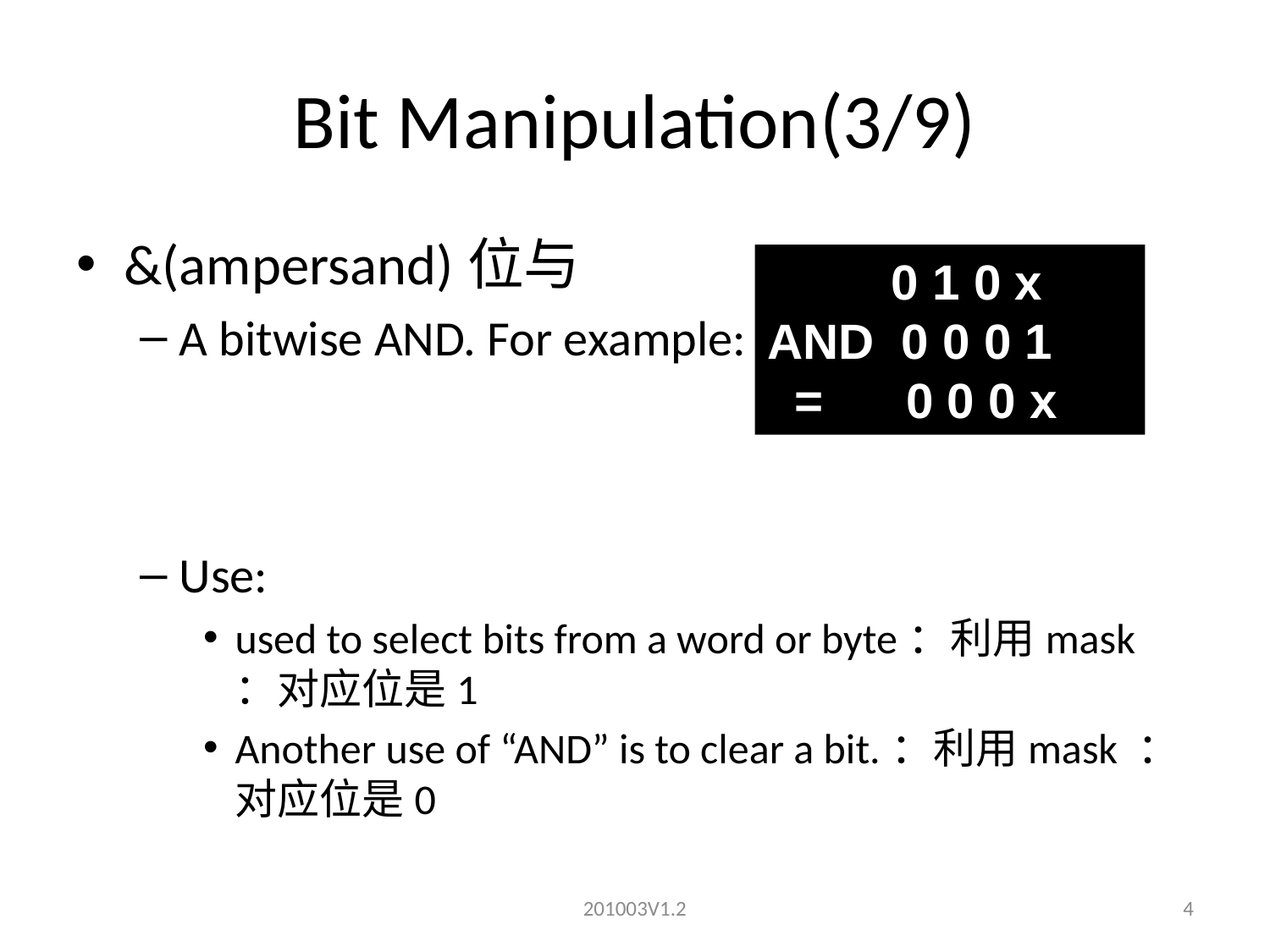

# Bit Manipulation(3/9)
&(ampersand)位与
A bitwise AND. For example:

Use:
used to select bits from a word or byte：利用mask ：对应位是1
Another use of “AND” is to clear a bit.：利用mask ：对应位是0
         0 1 0 x
AND  0 0 0 1
  =      0 0 0 x
201003V1.2
4